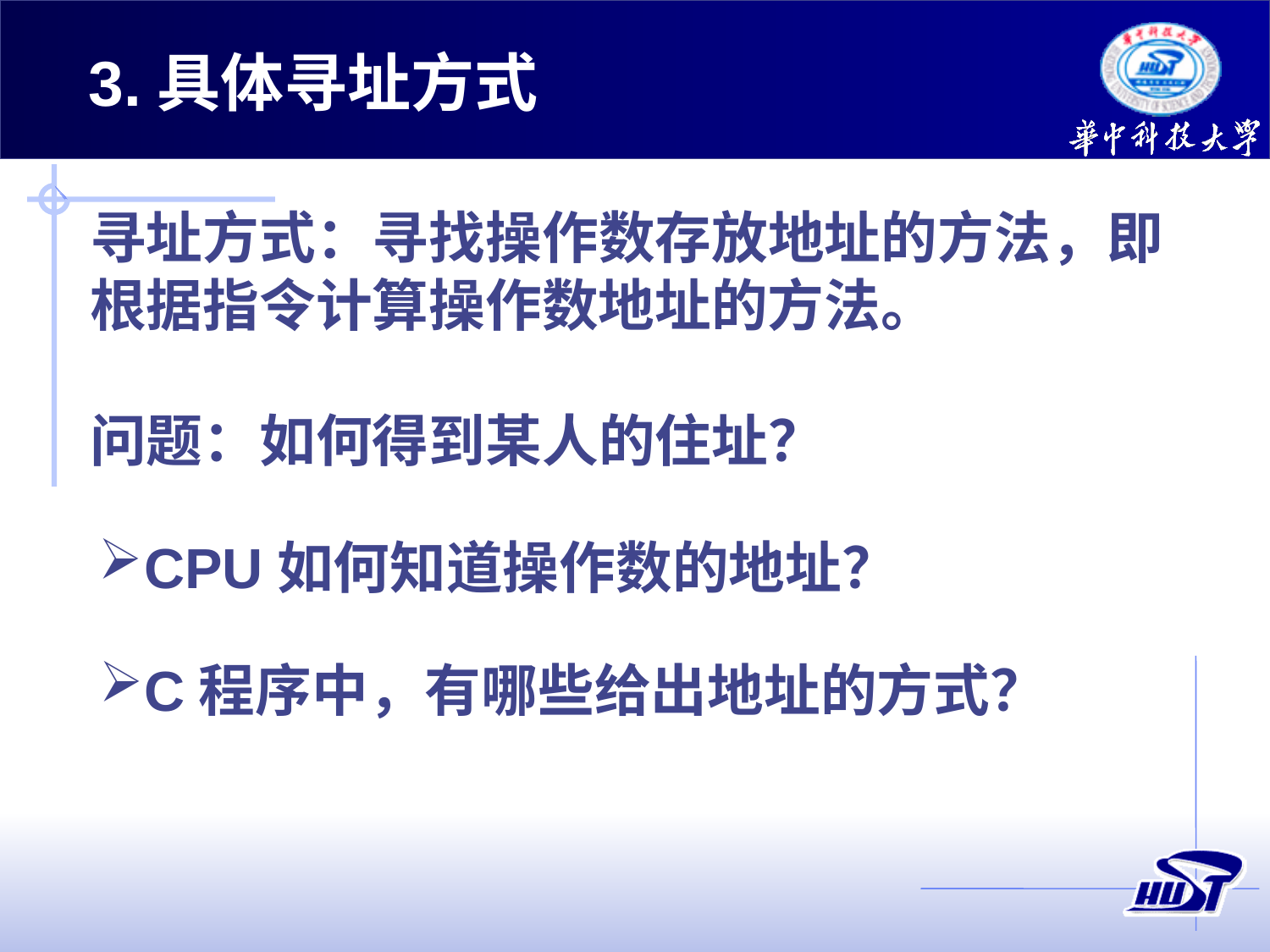

3.具体寻址方式
寻址方式：寻找操作数存放地址的方法，即根据指令计算操作数地址的方法。

问题：如何得到某人的住址？
CPU如何知道操作数的地址？
C程序中，有哪些给出地址的方式？